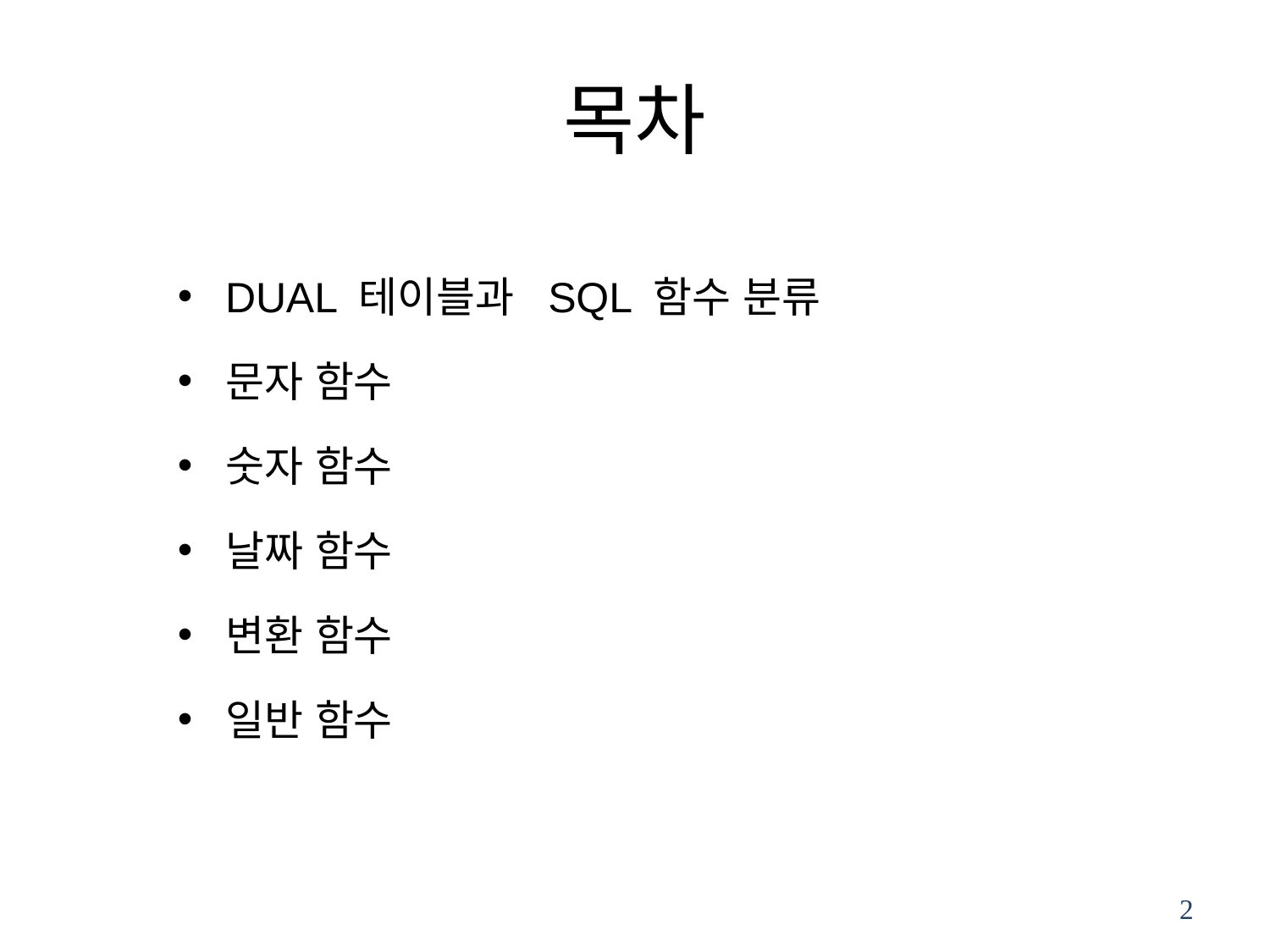

# 목차
DUAL 테이블과  SQL 함수 분류
문자 함수
숫자 함수
날짜 함수
변환 함수
일반 함수
2